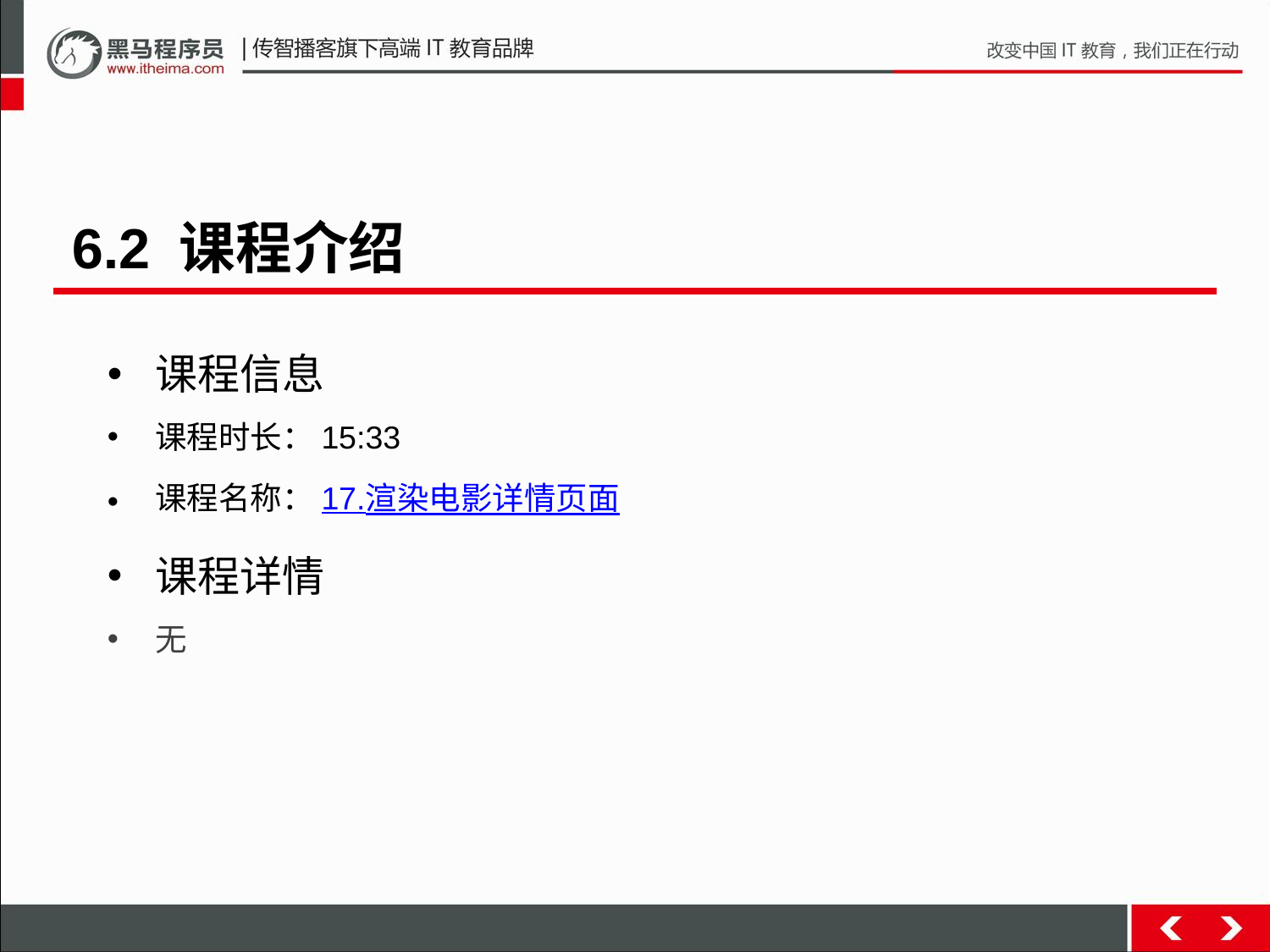

6.2 课程介绍
课程信息
课程时长：15:33
课程名称：17.渲染电影详情页面
课程详情
无